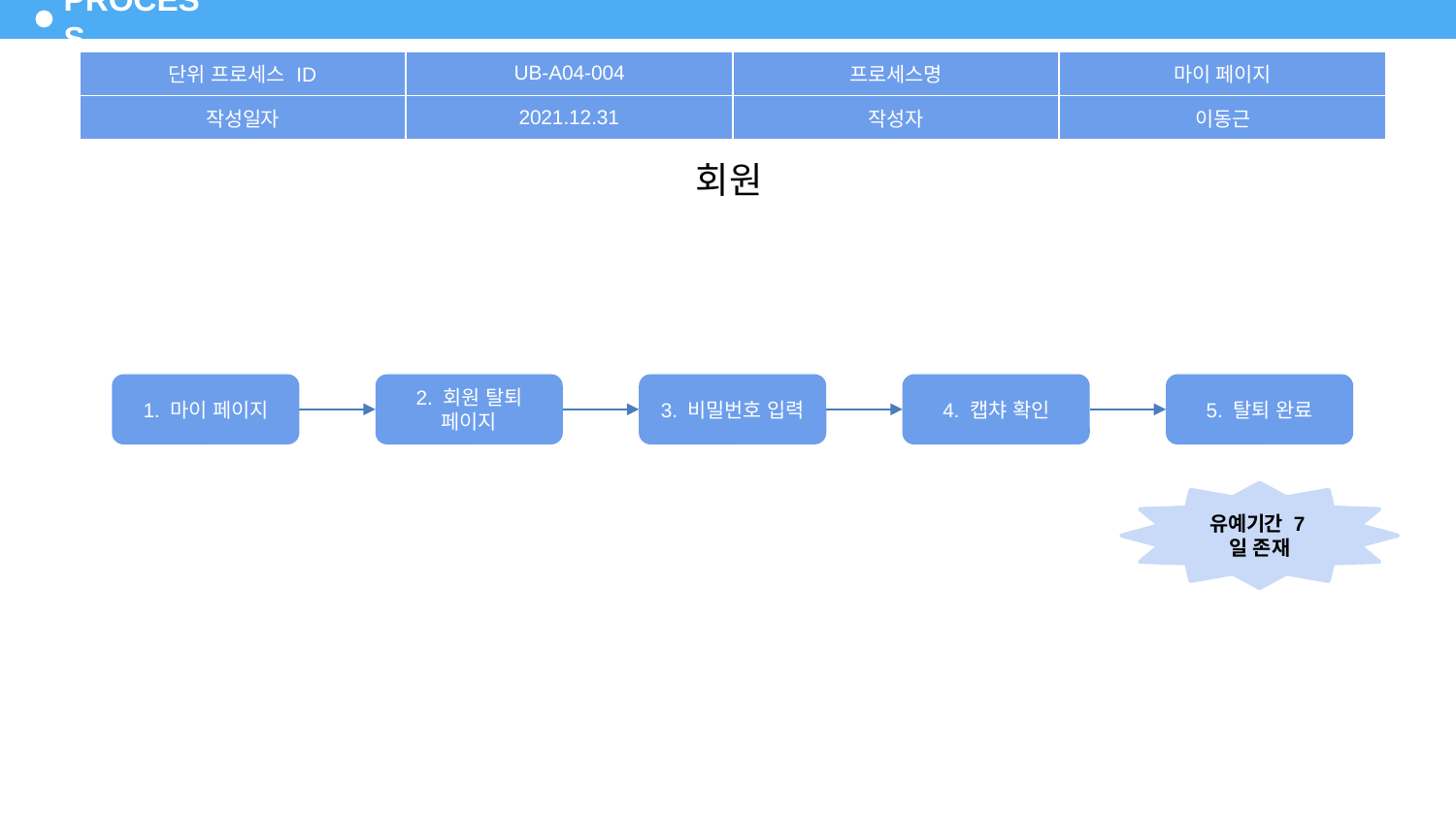

# PROCESS
| 단위 프로세스 ID | UB-A04-004 | 프로세스명 | 마이 페이지 |
| --- | --- | --- | --- |
| 작성일자 | 2021.12.31 | 작성자 | 이동근 |
회원
1. 마이 페이지
2. 회원 탈퇴 페이지
3. 비밀번호 입력
4. 캡챠 확인
5. 탈퇴 완료
유예기간 7일 존재